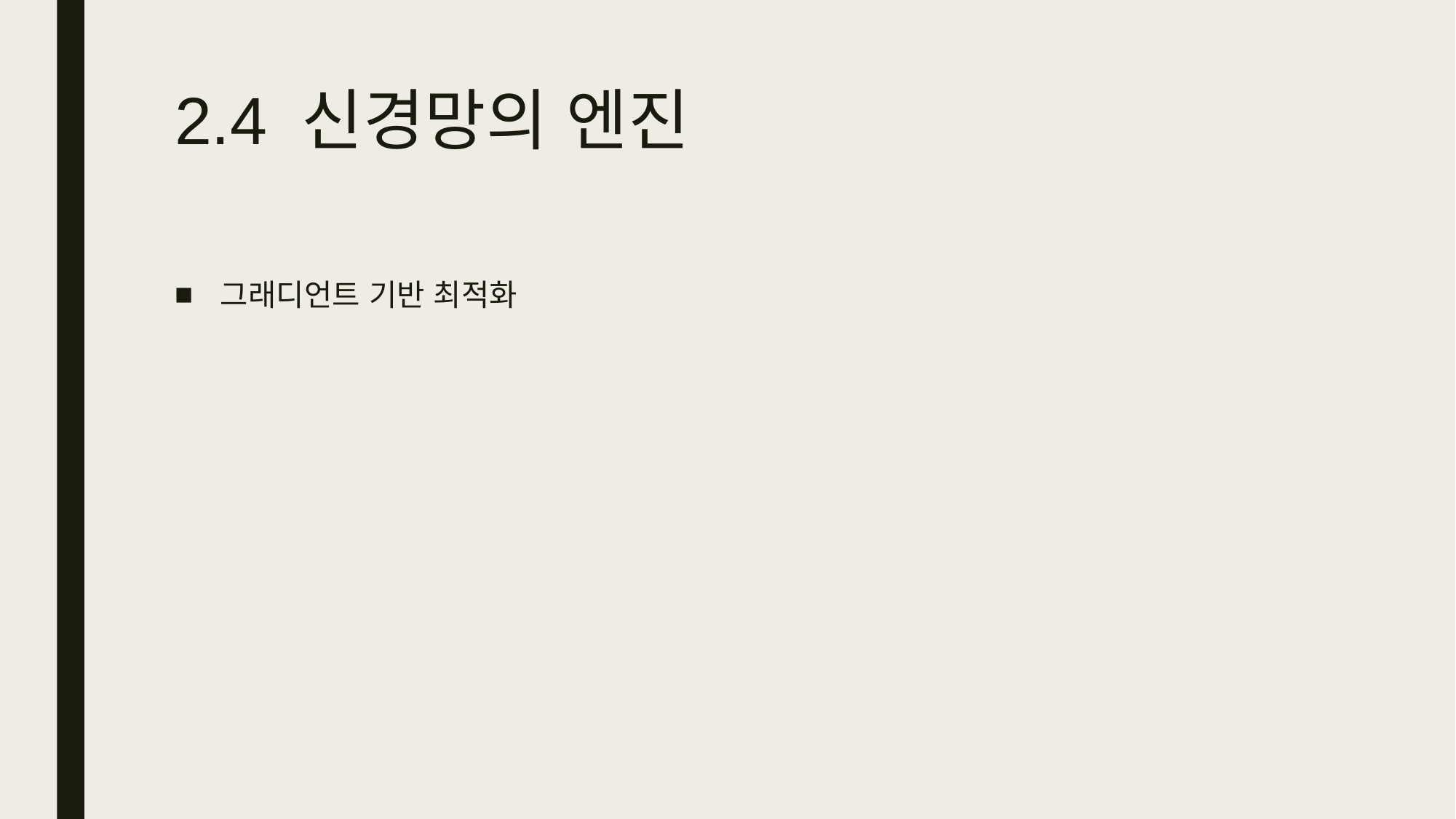

# 2.4 신경망의 엔진
그래디언트 기반 최적화